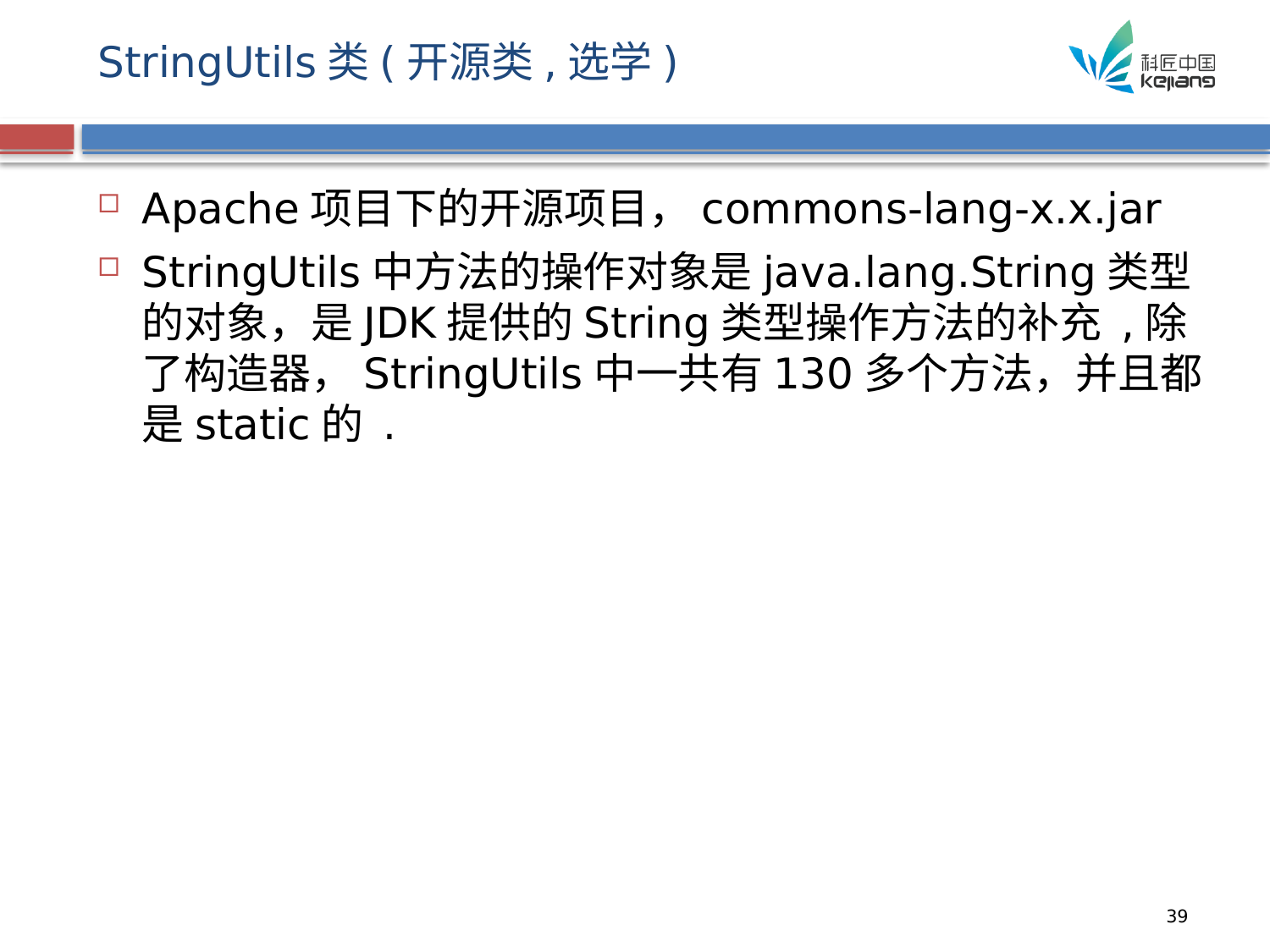

# StringUtils类(开源类,选学)
Apache项目下的开源项目，commons-lang-x.x.jar
StringUtils中方法的操作对象是java.lang.String类型的对象，是JDK提供的String类型操作方法的补充 ,除了构造器，StringUtils中一共有130多个方法，并且都是static的 .
39